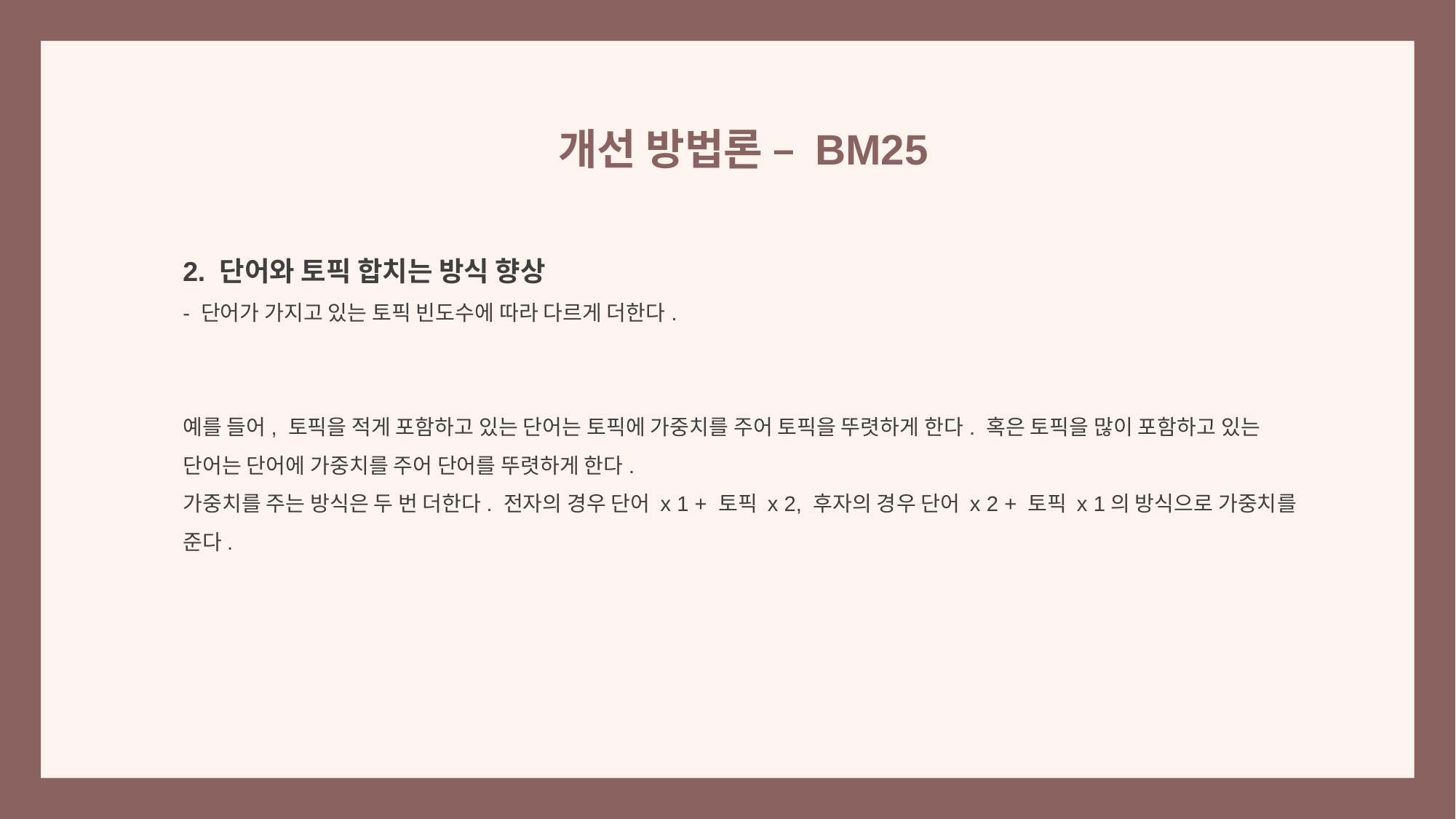

개선 방법론 – BM25
2. 단어와 토픽 합치는 방식 향상
- 단어가 가지고 있는 토픽 빈도수에 따라 다르게 더한다.

예를 들어, 토픽을 적게 포함하고 있는 단어는 토픽에 가중치를 주어 토픽을 뚜렷하게 한다. 혹은 토픽을 많이 포함하고 있는 단어는 단어에 가중치를 주어 단어를 뚜렷하게 한다.
가중치를 주는 방식은 두 번 더한다. 전자의 경우 단어 x 1 + 토픽 x 2, 후자의 경우 단어 x 2 + 토픽 x 1의 방식으로 가중치를 준다.